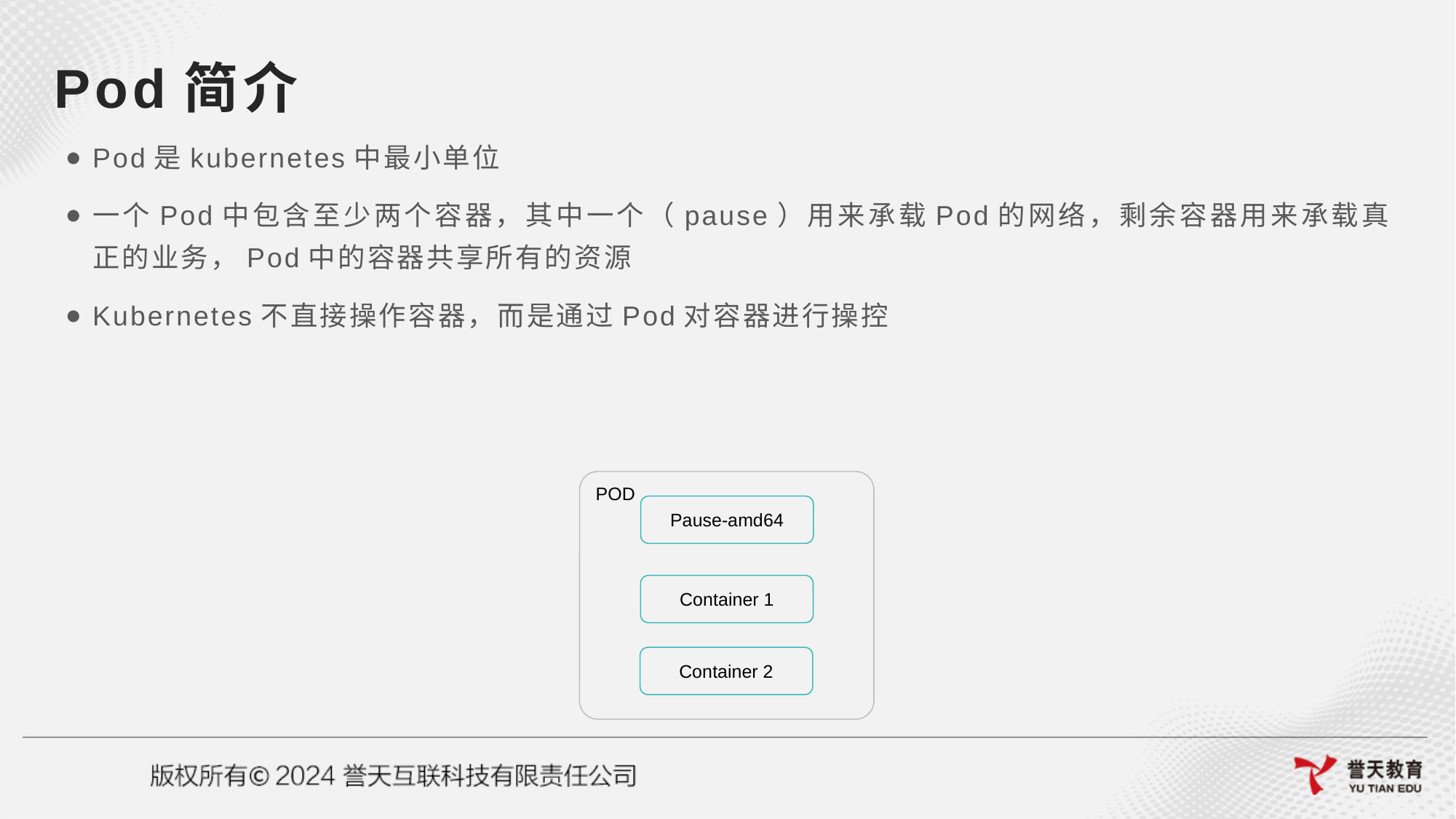

# Pod简介
Pod是kubernetes中最小单位
一个Pod中包含至少两个容器，其中一个（pause）用来承载Pod的网络，剩余容器用来承载真正的业务，Pod中的容器共享所有的资源
Kubernetes不直接操作容器，而是通过Pod对容器进行操控

POD
Pause-amd64
Container 1
Container 2